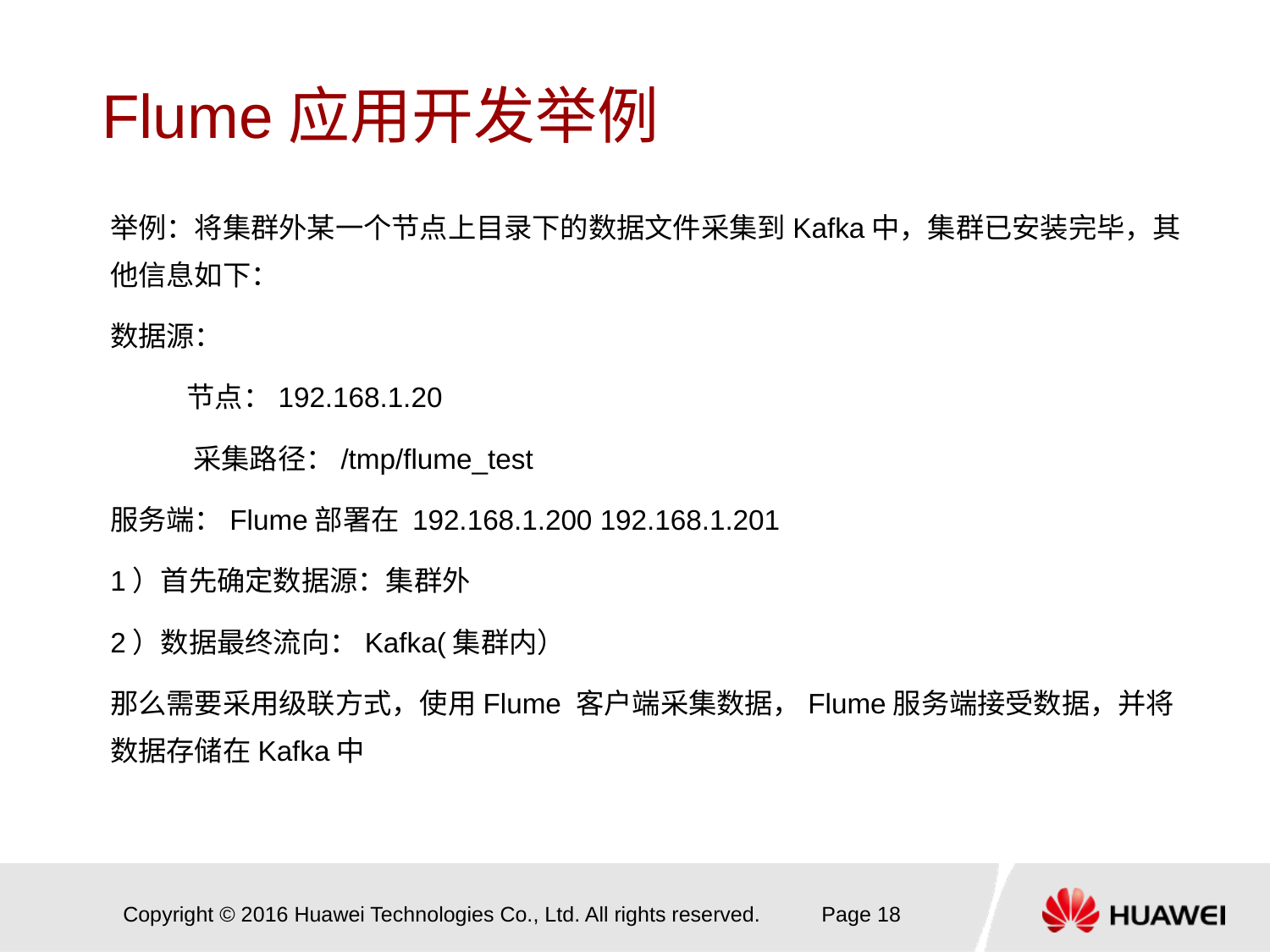

# Flume应用开发举例
举例：将集群外某一个节点上目录下的数据文件采集到Kafka中，集群已安装完毕，其他信息如下：
数据源：
           节点：192.168.1.20
            采集路径：/tmp/flume_test
服务端：Flume部署在 192.168.1.200 192.168.1.201
1）首先确定数据源：集群外
2）数据最终流向：Kafka(集群内）
那么需要采用级联方式，使用Flume 客户端采集数据，Flume服务端接受数据，并将数据存储在Kafka中